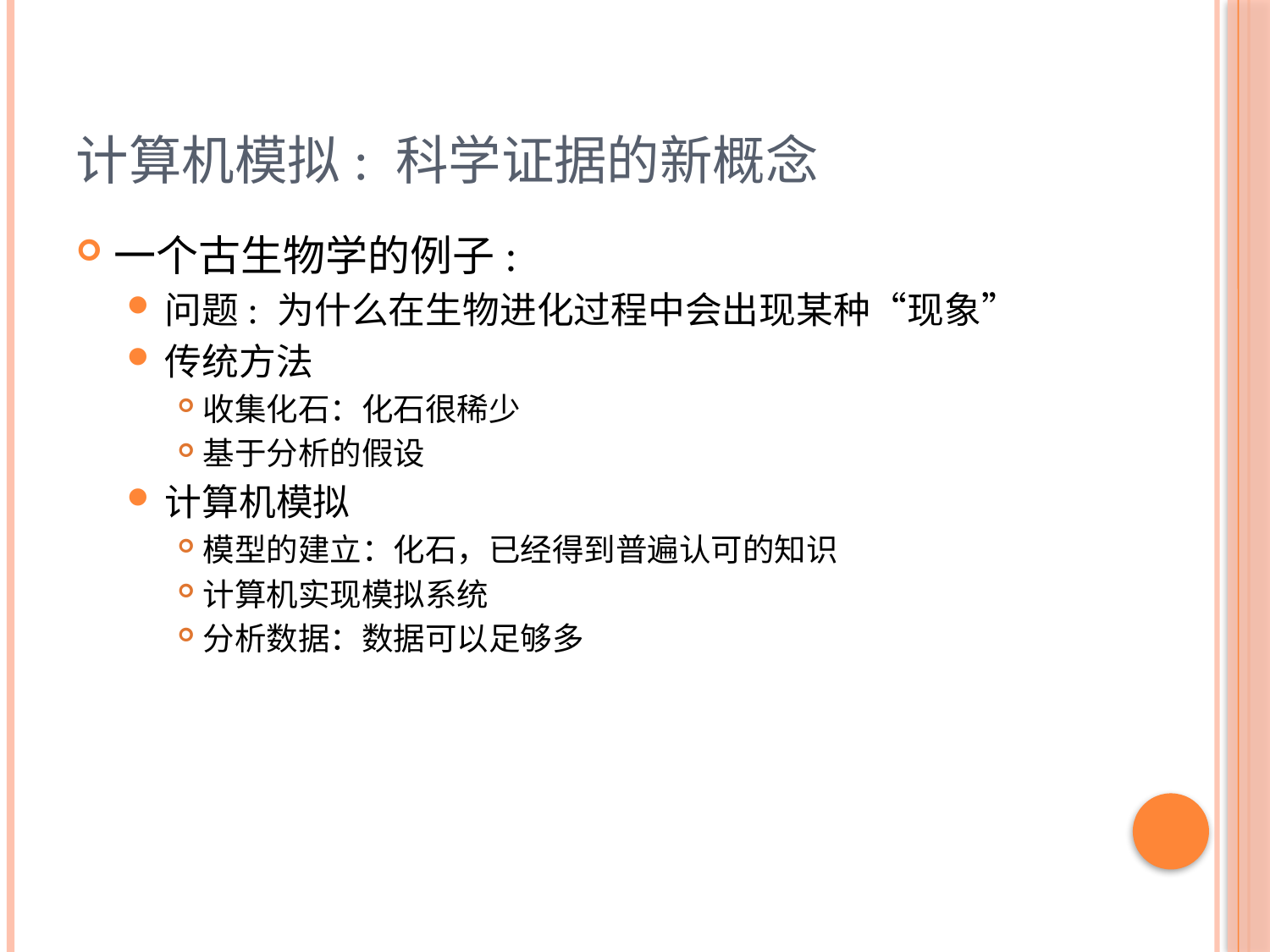

# 计算机模拟: 科学证据的新概念
一个古生物学的例子:
问题: 为什么在生物进化过程中会出现某种“现象”
传统方法
收集化石：化石很稀少
基于分析的假设
计算机模拟
模型的建立：化石，已经得到普遍认可的知识
计算机实现模拟系统
分析数据：数据可以足够多